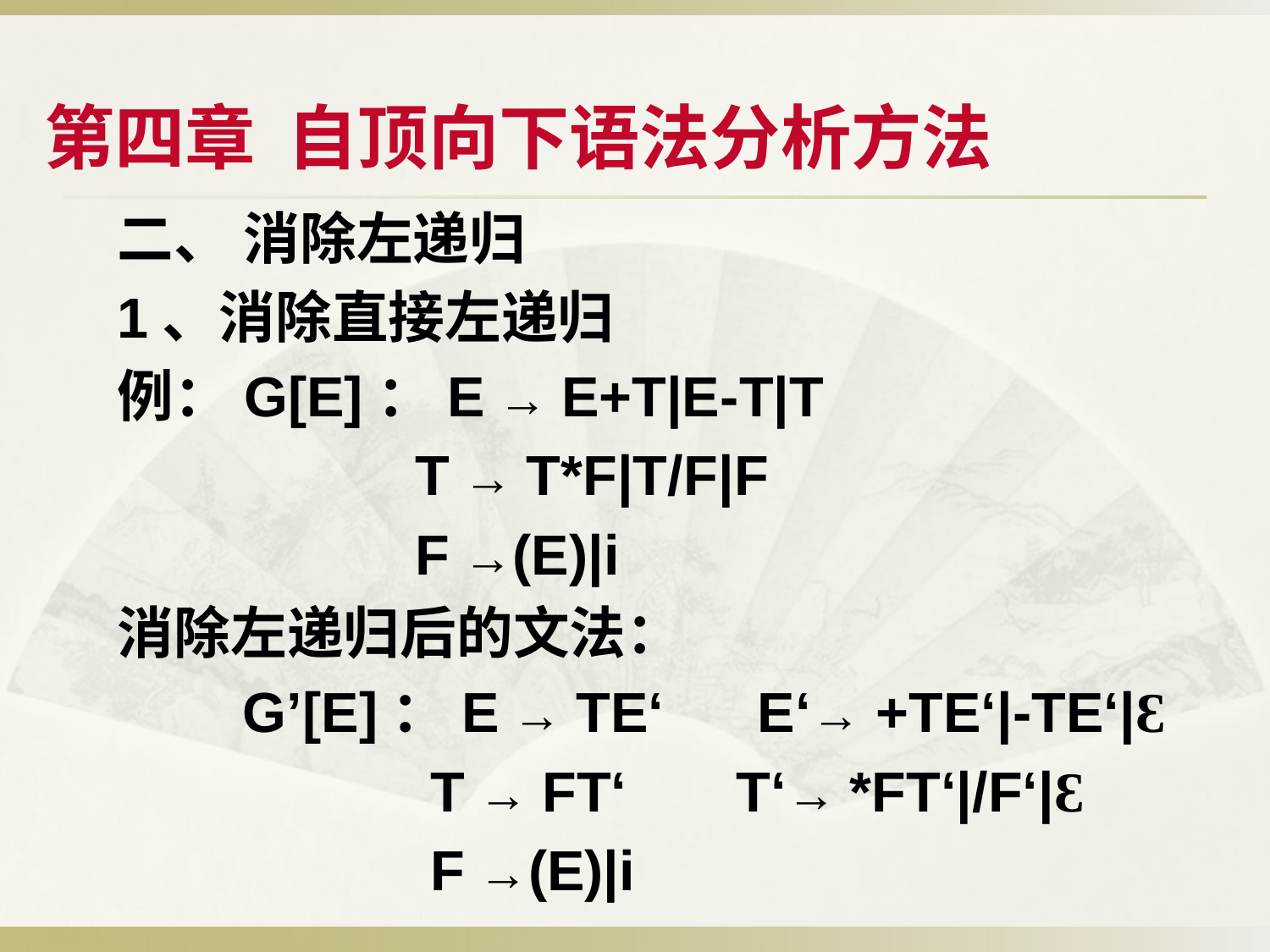

第四章  自顶向下语法分析方法
二、 消除左递归
1、消除直接左递归
例：G[E]：E → E+T|E-T|T
                   T → T*F|T/F|F
                   F →(E)|i
消除左递归后的文法：
        G’[E]：E → TE‘      E‘→ +TE‘|-TE‘|Ɛ
                    T → FT‘       T‘→ *FT‘|/F‘|Ɛ
                    F →(E)|i